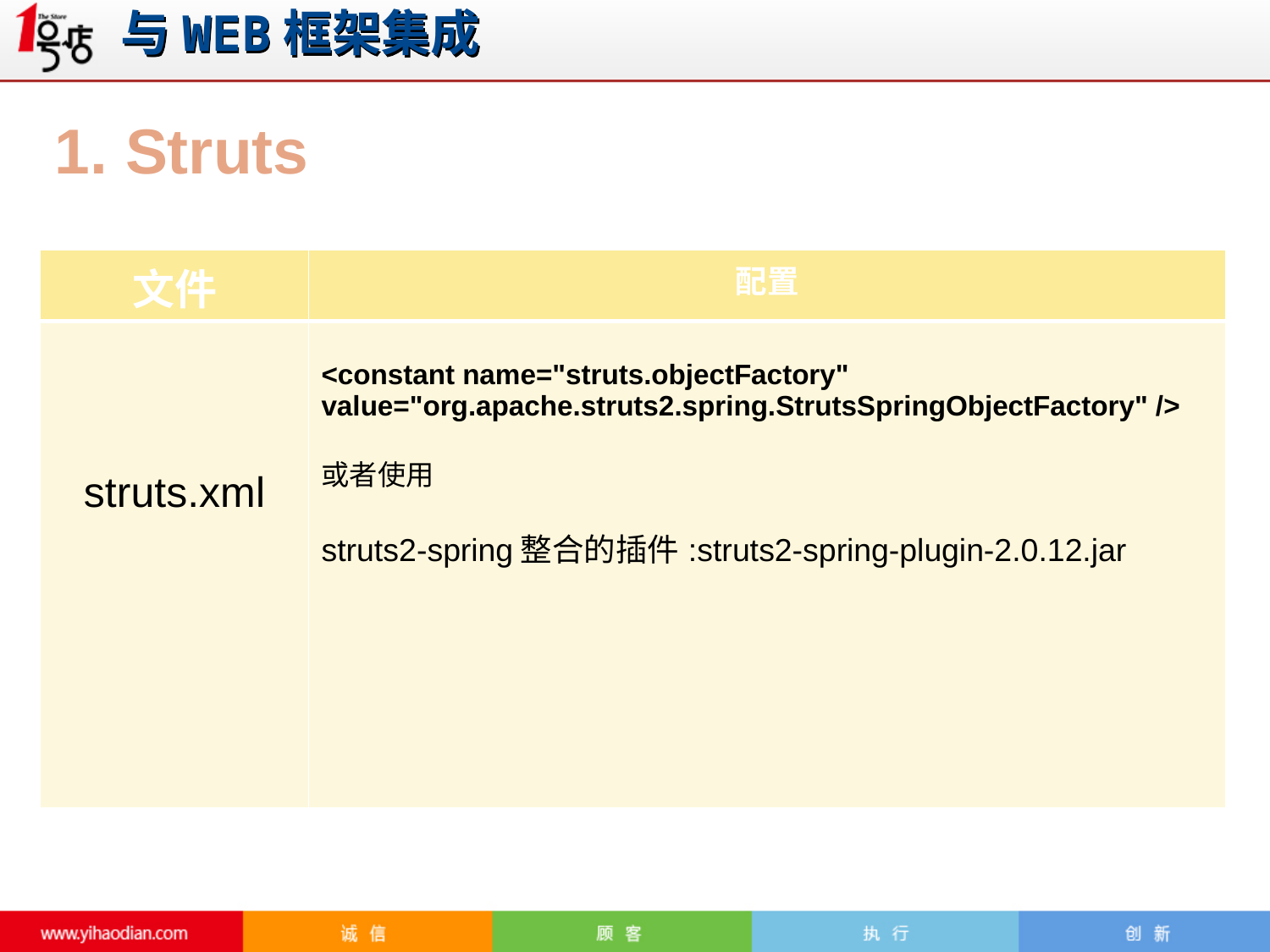

# 与WEB框架集成
1. Struts
| 文件 | 配置 |
| --- | --- |
| struts.xml | <constant name="struts.objectFactory" value="org.apache.struts2.spring.StrutsSpringObjectFactory" /> 或者使用 struts2-spring整合的插件:struts2-spring-plugin-2.0.12.jar |